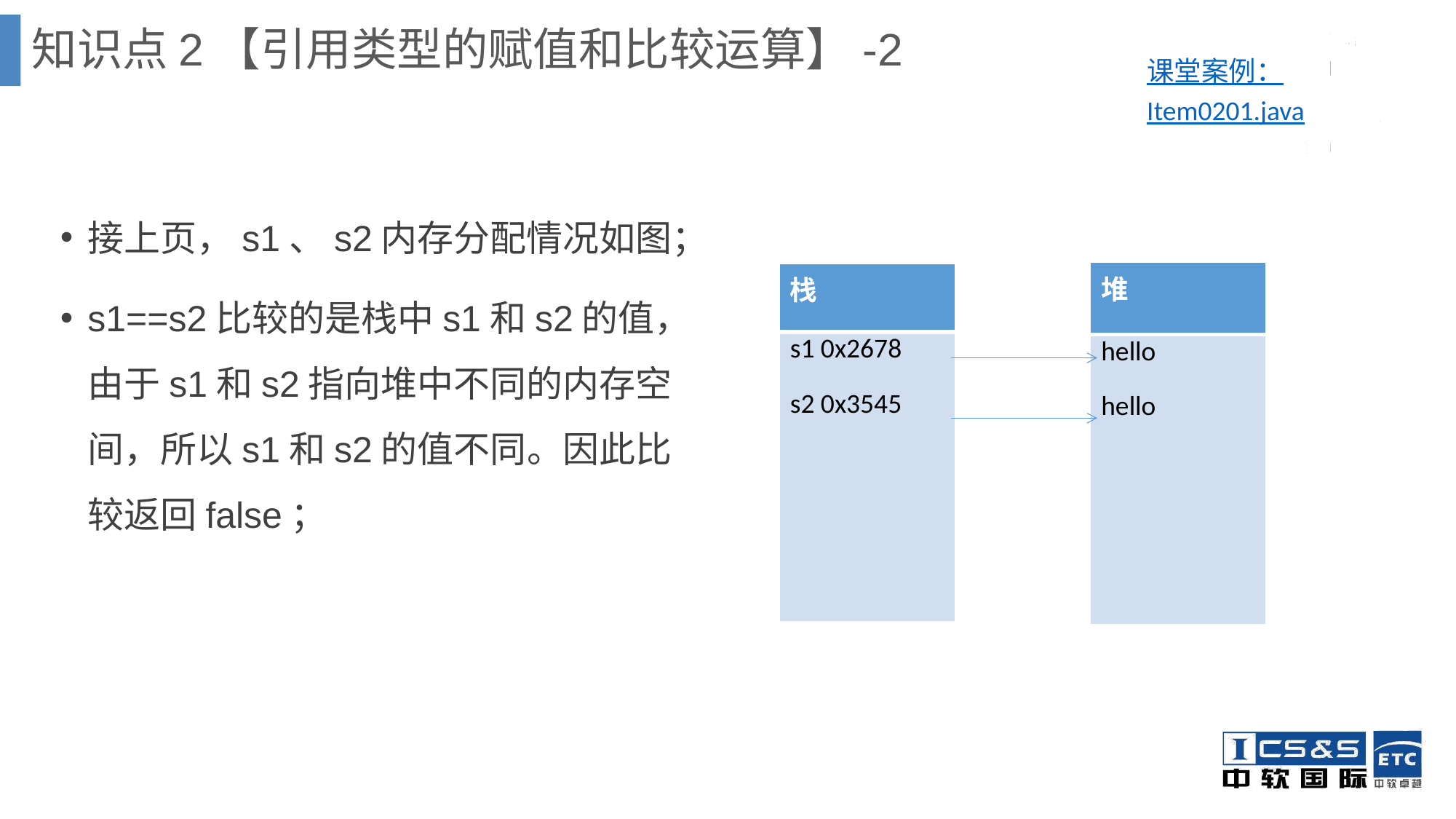

知识点2【引用类型的赋值和比较运算】-2
课堂案例：Item0201.java
接上页，s1、s2内存分配情况如图；
s1==s2比较的是栈中s1和s2的值，由于s1和s2指向堆中不同的内存空间，所以s1和s2的值不同。因此比较返回false；

| 堆 |
| --- |
| hello hello |
| 栈 |
| --- |
| s1 0x2678 s2 0x3545 |